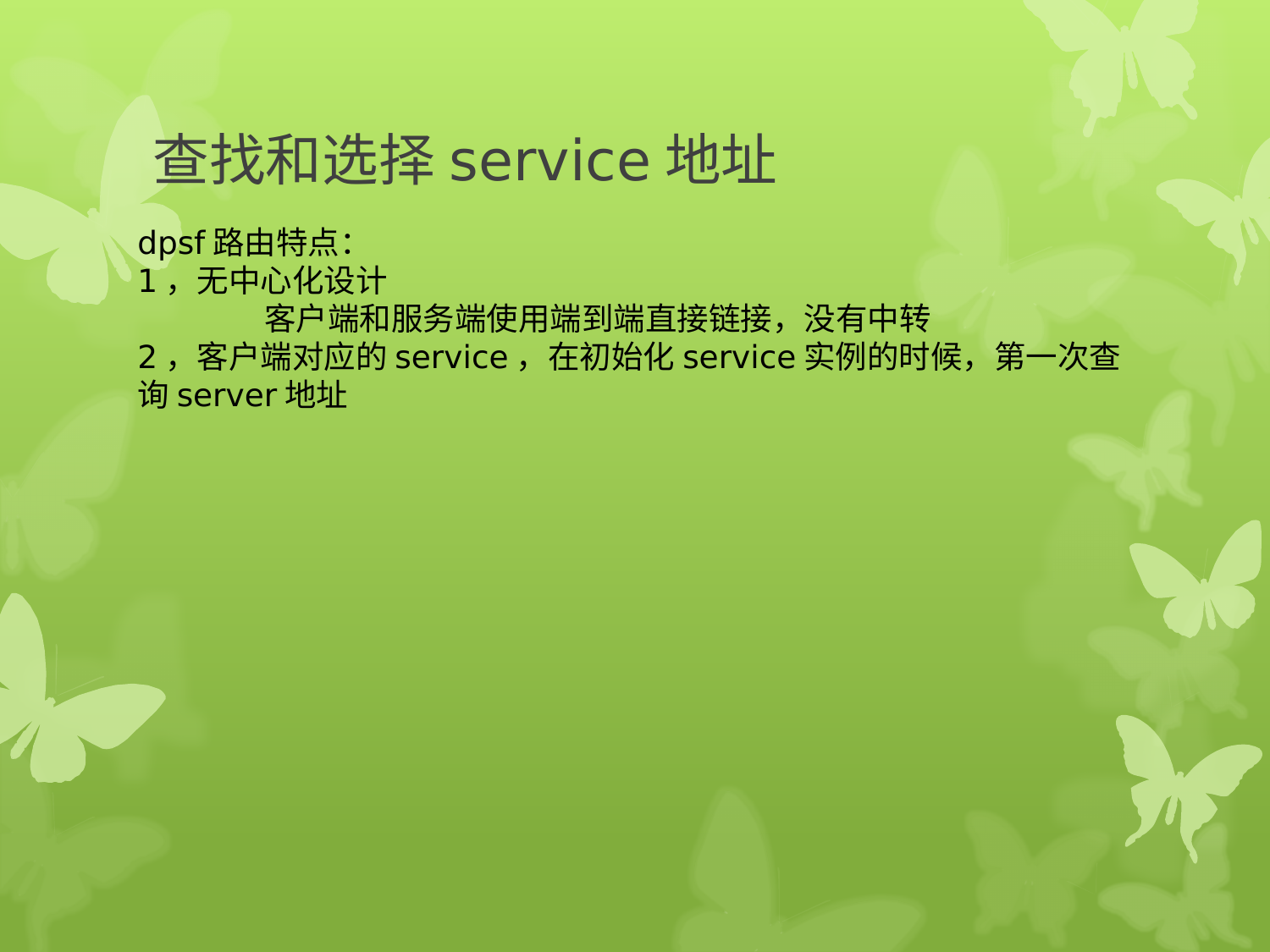

# 查找和选择service地址
dpsf路由特点：
1，无中心化设计
	客户端和服务端使用端到端直接链接，没有中转
2，客户端对应的service，在初始化service实例的时候，第一次查询server地址